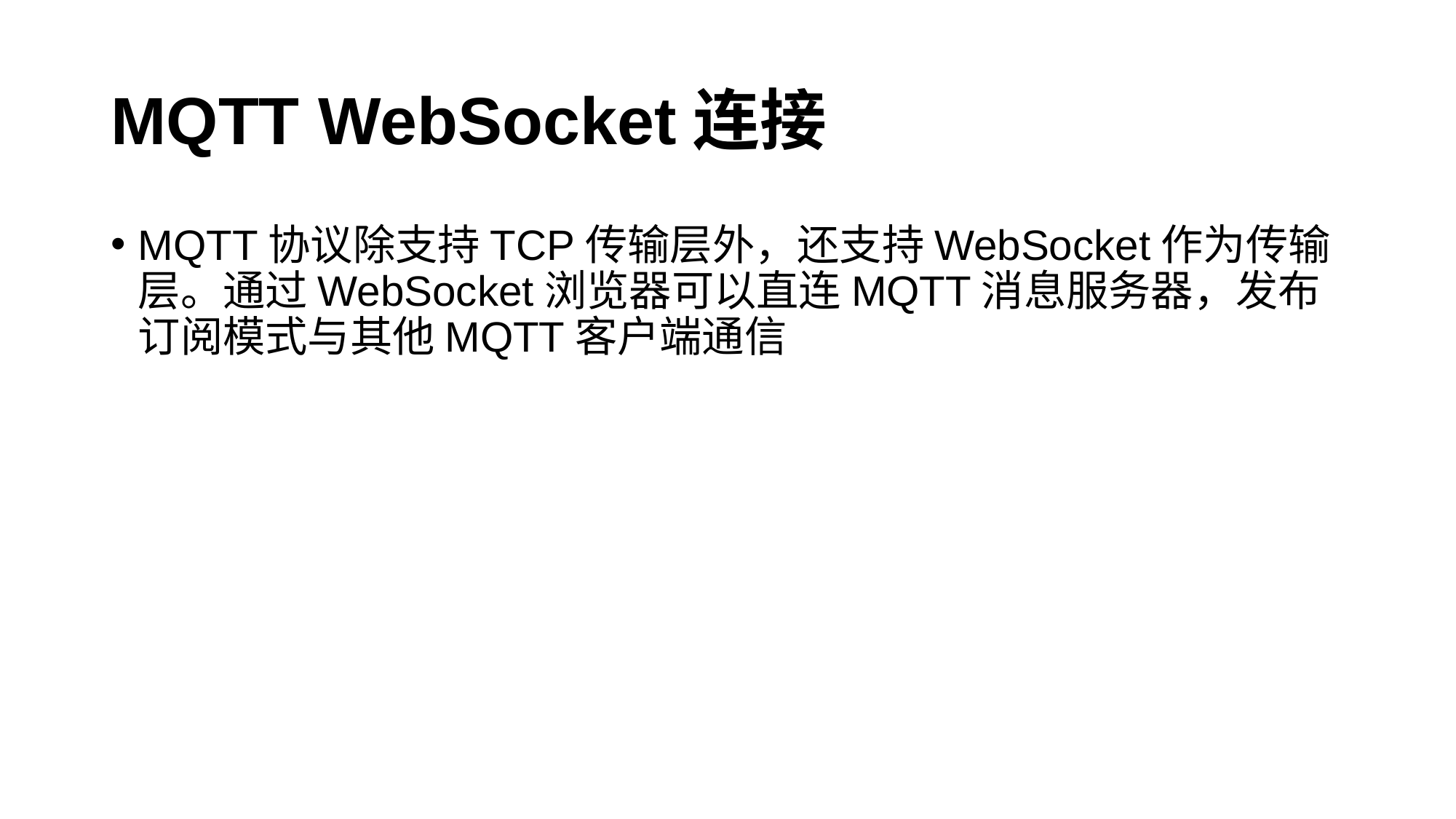

# MQTT WebSocket连接
MQTT协议除支持TCP传输层外，还支持WebSocket作为传输层。通过WebSocket浏览器可以直连MQTT消息服务器，发布订阅模式与其他MQTT客户端通信